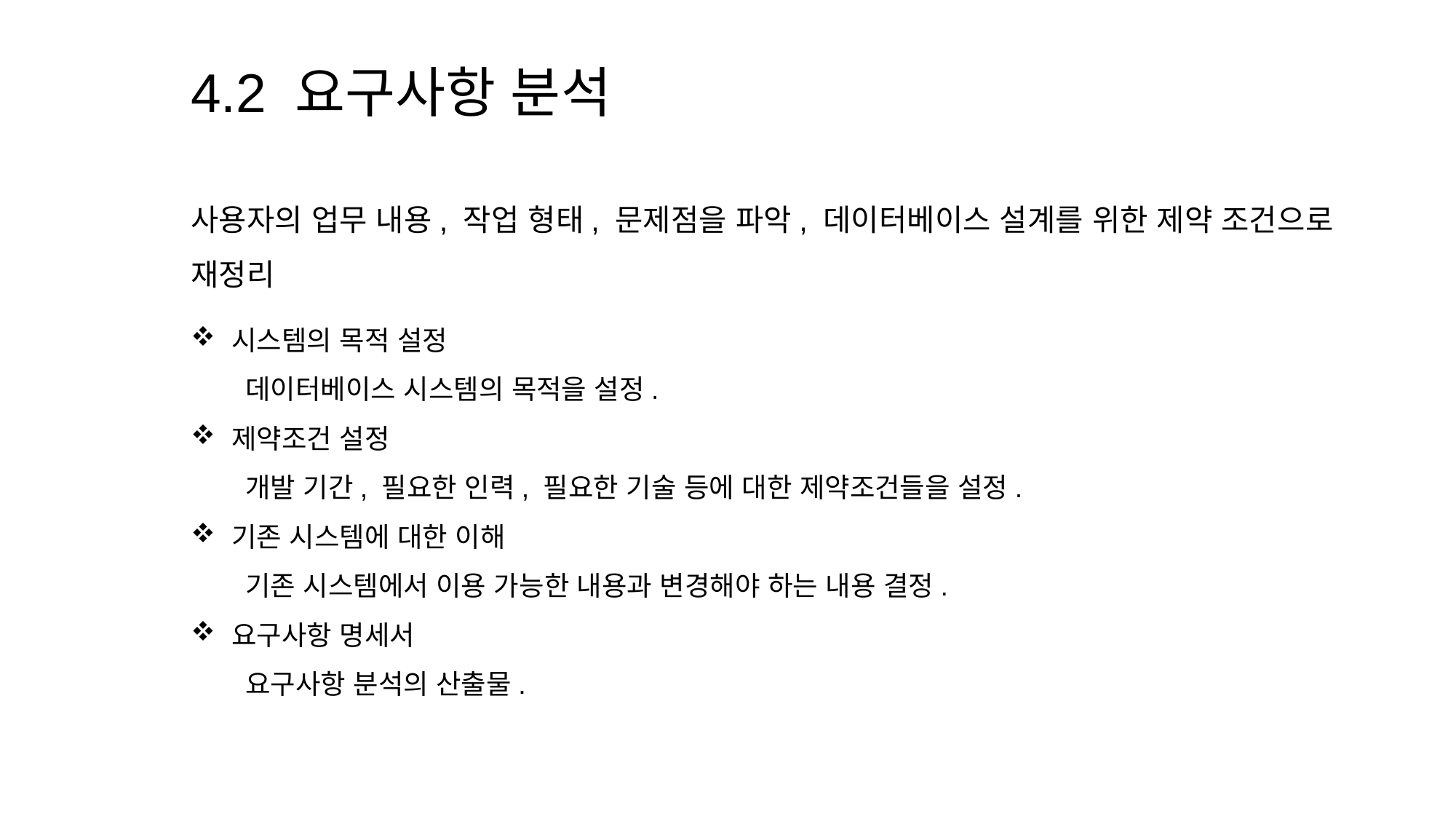

4.2 요구사항 분석
사용자의 업무 내용, 작업 형태, 문제점을 파악, 데이터베이스 설계를 위한 제약 조건으로 재정리

시스템의 목적 설정
데이터베이스 시스템의 목적을 설정.
제약조건 설정
개발 기간, 필요한 인력, 필요한 기술 등에 대한 제약조건들을 설정.
기존 시스템에 대한 이해
기존 시스템에서 이용 가능한 내용과 변경해야 하는 내용 결정.
요구사항 명세서
요구사항 분석의 산출물.